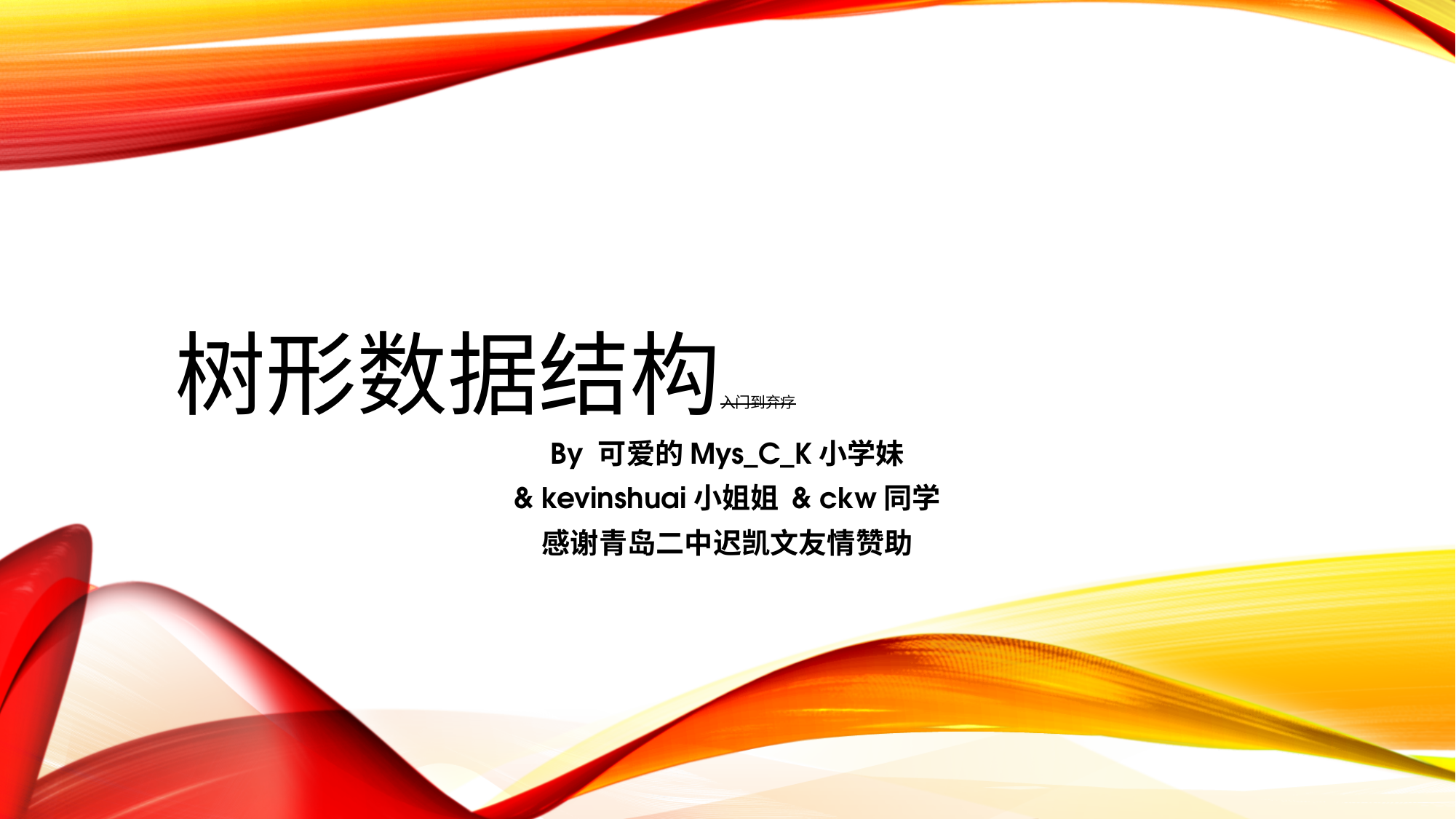

# 树形数据结构入门到弃疗
By 可爱的Mys_C_K小学妹
& kevinshuai小姐姐 & ckw同学
感谢青岛二中迟凯文友情赞助